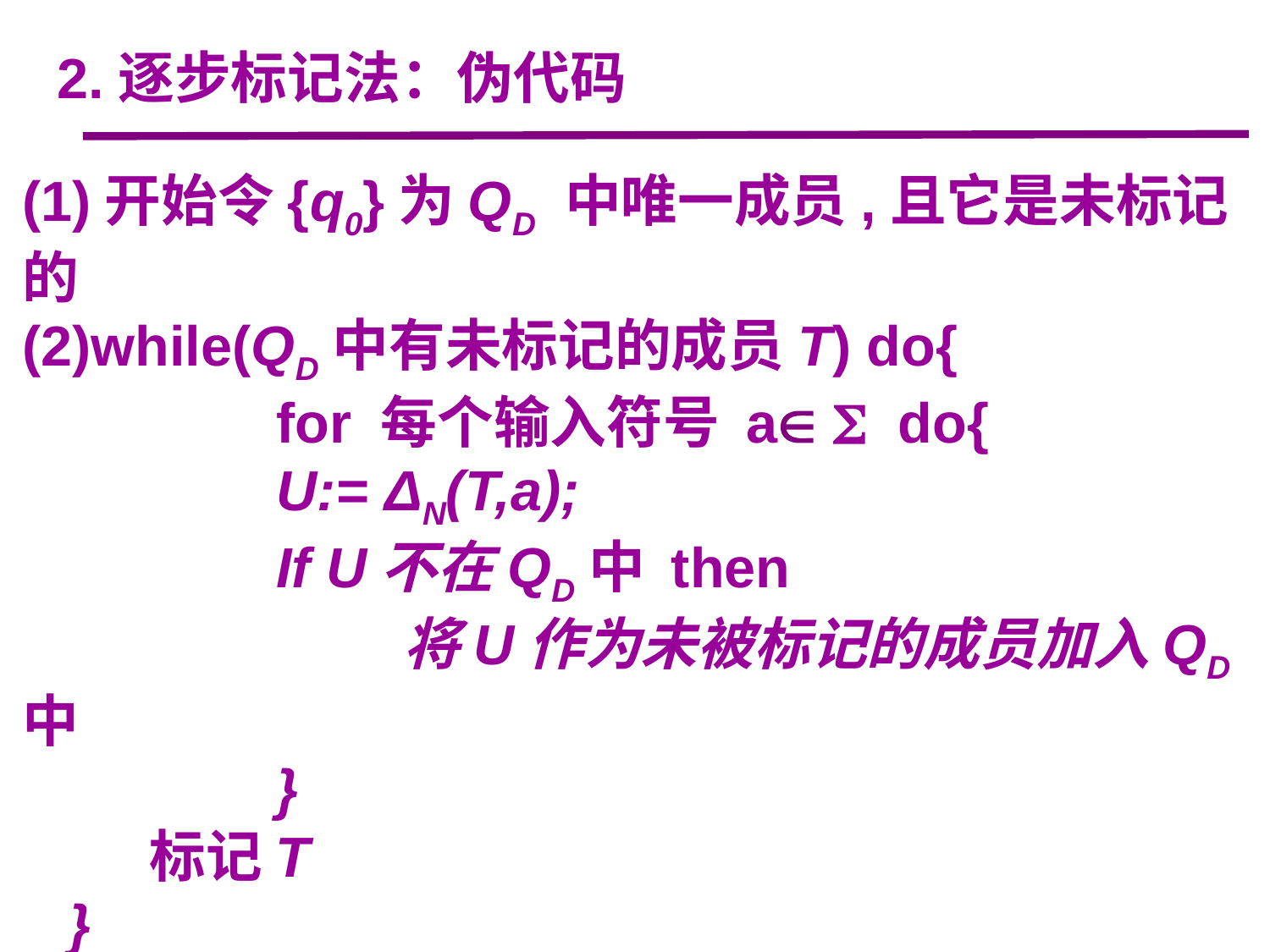

2.逐步标记法：伪代码
(1)开始令{q0}为QD 中唯一成员,且它是未标记的
(2)while(QD中有未标记的成员T) do{
	 	for 每个输入符号 a∈ Σ  do{
		U:= ΔN(T,a);
		If U不在QD中 then
			将U作为未被标记的成员加入QD中
		}
	标记T
   }